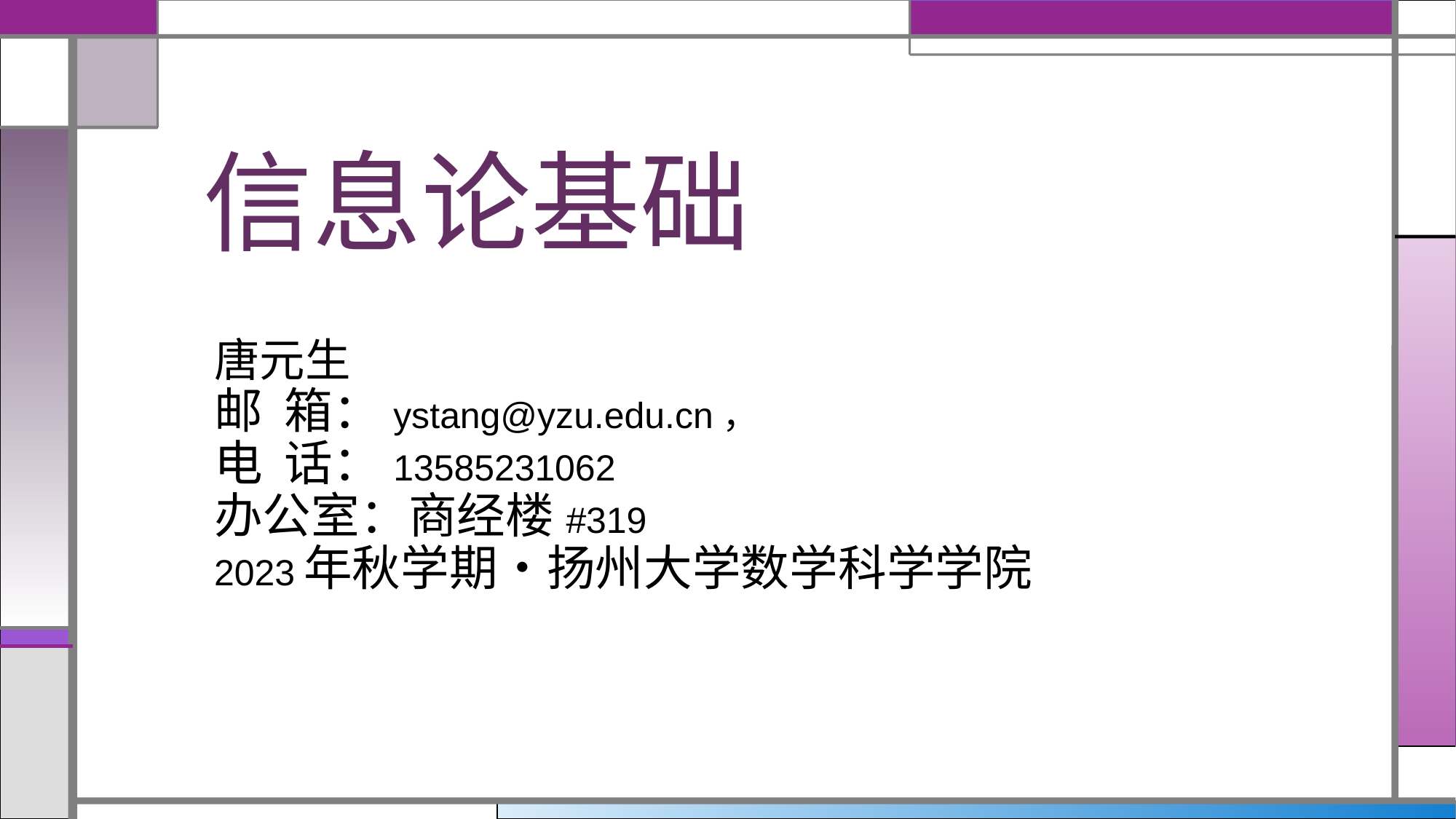

# 信息论基础
唐元生
邮  箱：ystang@yzu.edu.cn，
电  话：13585231062
办公室：商经楼#319
2023年秋学期•扬州大学数学科学学院